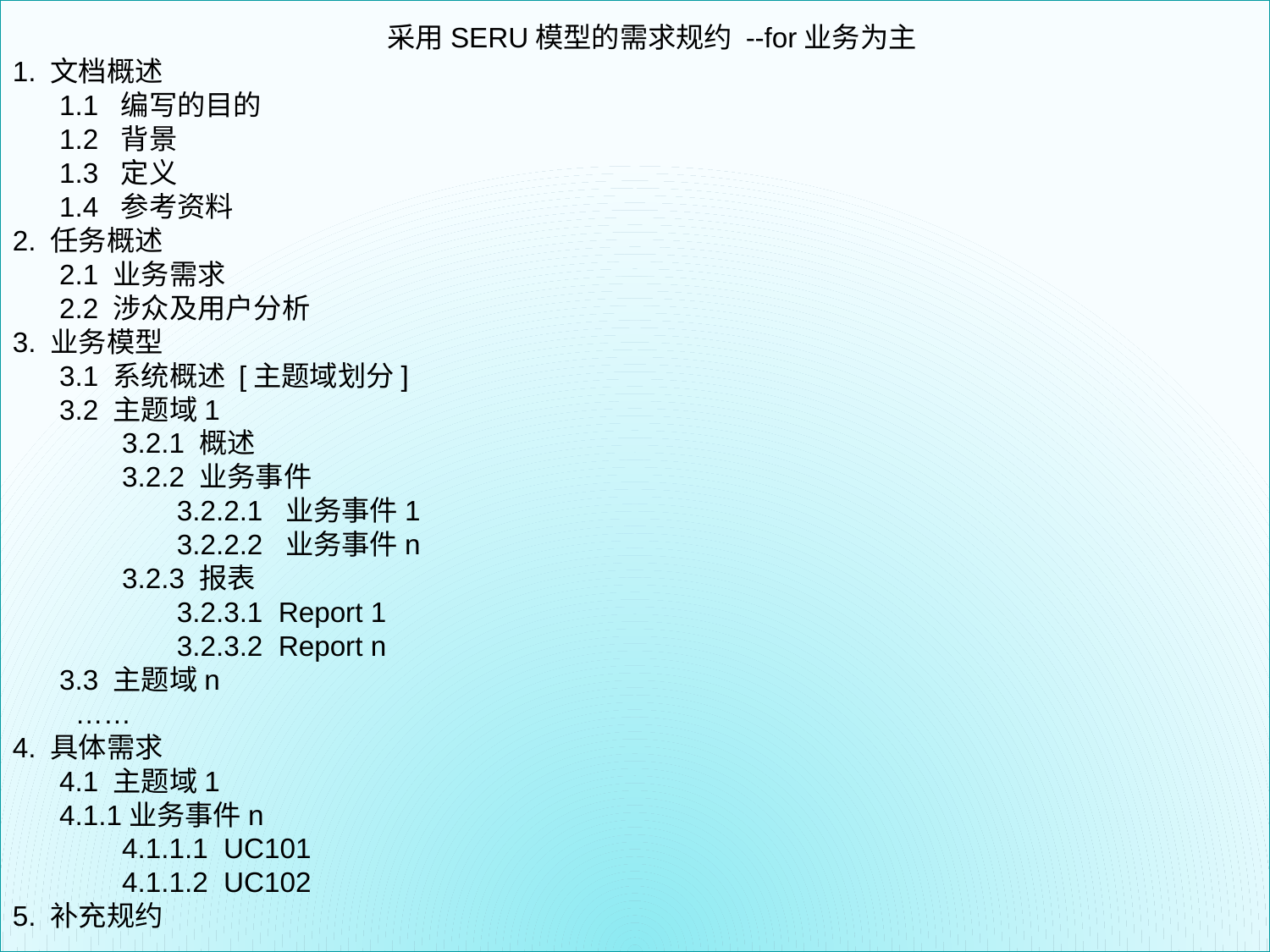

采用SERU模型的需求规约 --for业务为主
1. 文档概述
      1.1  编写的目的
      1.2  背景
      1.3  定义
      1.4  参考资料
2. 任务概述
      2.1 业务需求
      2.2 涉众及用户分析
3. 业务模型
      3.1 系统概述 [主题域划分]
      3.2 主题域1
              3.2.1 概述
              3.2.2 业务事件
                     3.2.2.1  业务事件1
                     3.2.2.2  业务事件n
              3.2.3 报表
                     3.2.3.1  Report 1
                     3.2.3.2  Report n
      3.3 主题域n
        ……
4. 具体需求
      4.1 主题域1
      4.1.1业务事件n
              4.1.1.1  UC101
              4.1.1.2  UC102
5. 补充规约